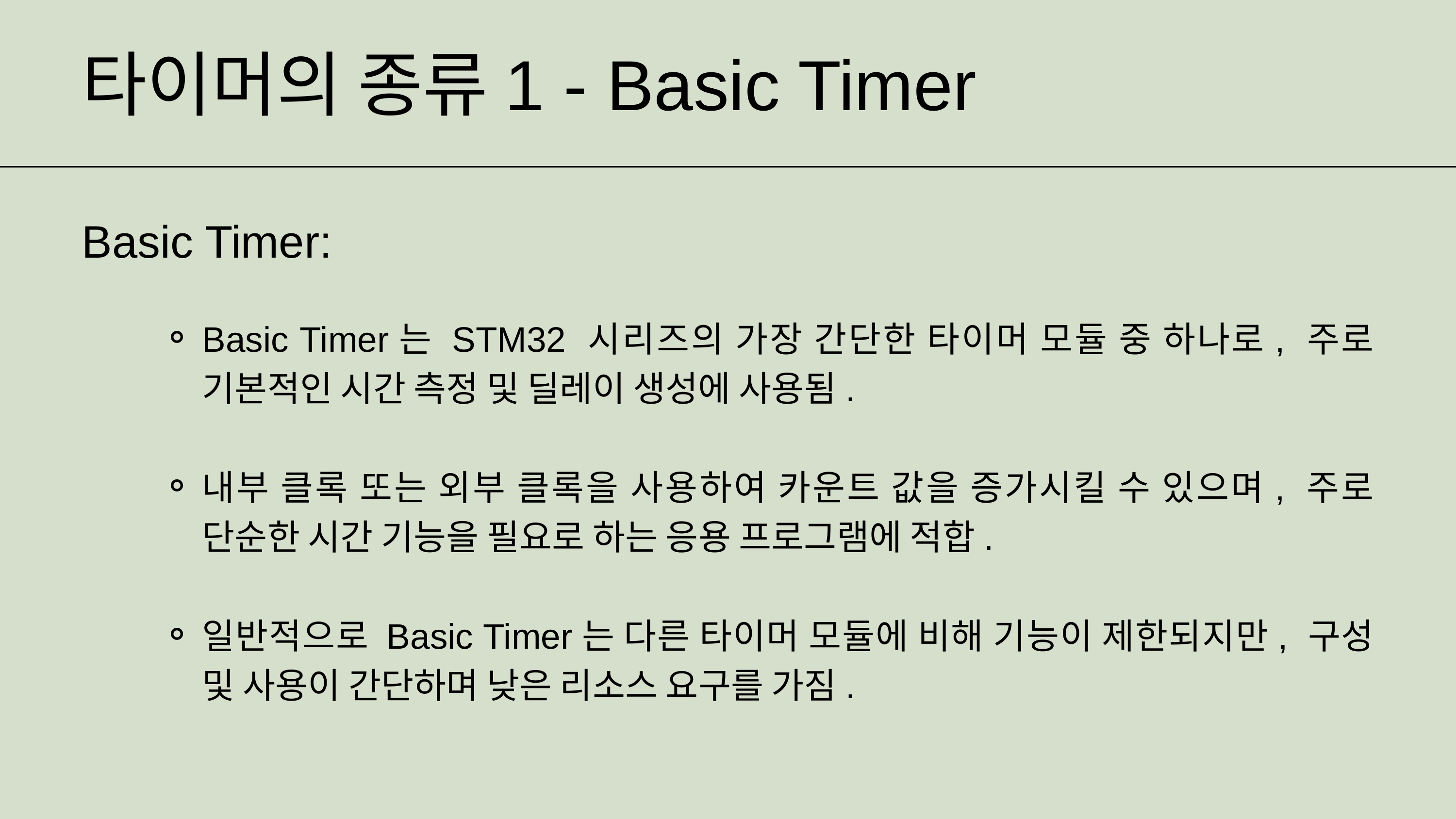

타이머의 종류1 - Basic Timer

Basic Timer:

Basic Timer는 STM32 시리즈의 가장 간단한 타이머 모듈 중 하나로, 주로 기본적인 시간 측정 및 딜레이 생성에 사용됨.

내부 클록 또는 외부 클록을 사용하여 카운트 값을 증가시킬 수 있으며, 주로 단순한 시간 기능을 필요로 하는 응용 프로그램에 적합.

일반적으로 Basic Timer는 다른 타이머 모듈에 비해 기능이 제한되지만, 구성 및 사용이 간단하며 낮은 리소스 요구를 가짐.